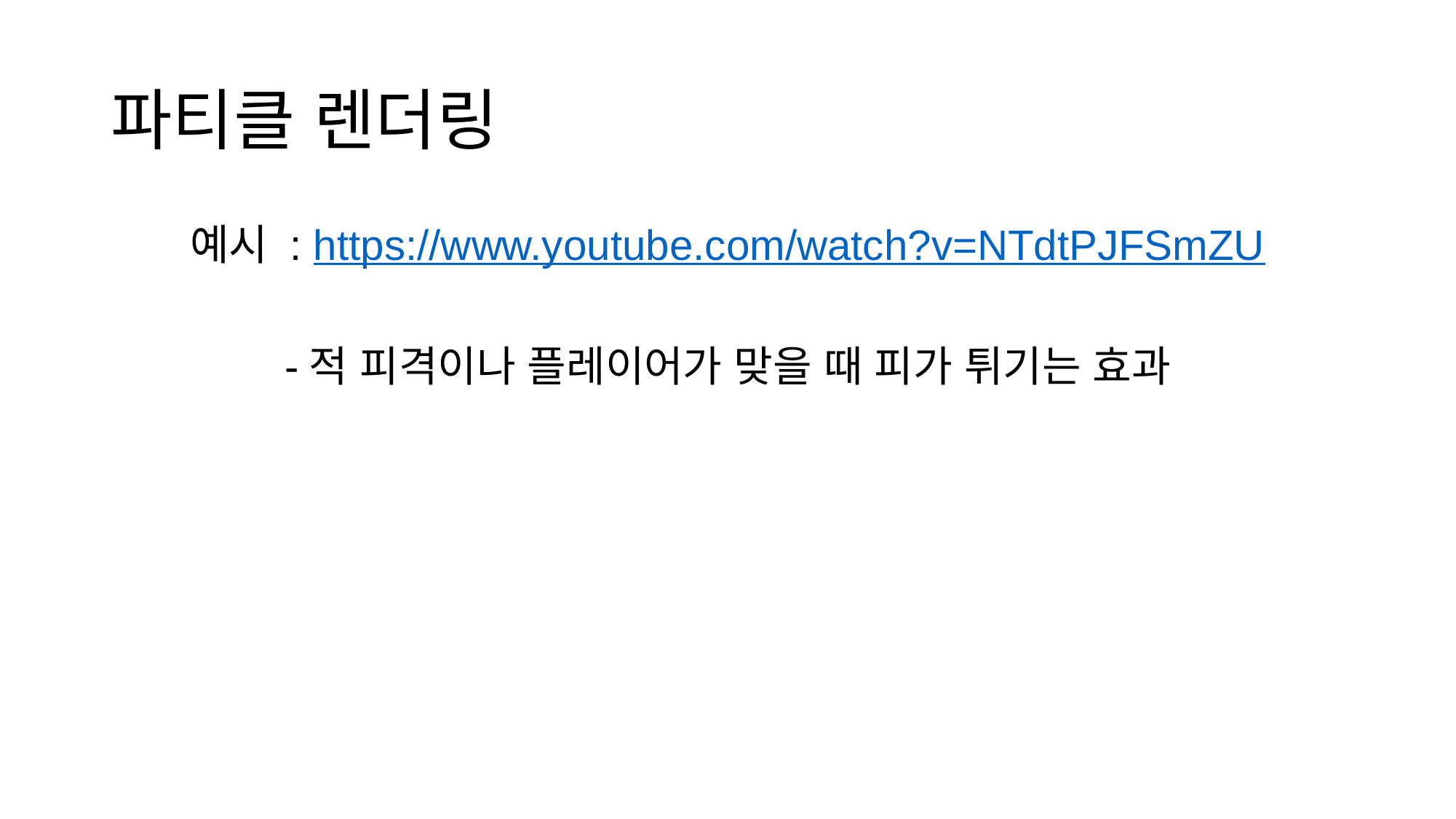

# 파티클 렌더링
예시 : https://www.youtube.com/watch?v=NTdtPJFSmZU

-적 피격이나 플레이어가 맞을 때 피가 튀기는 효과